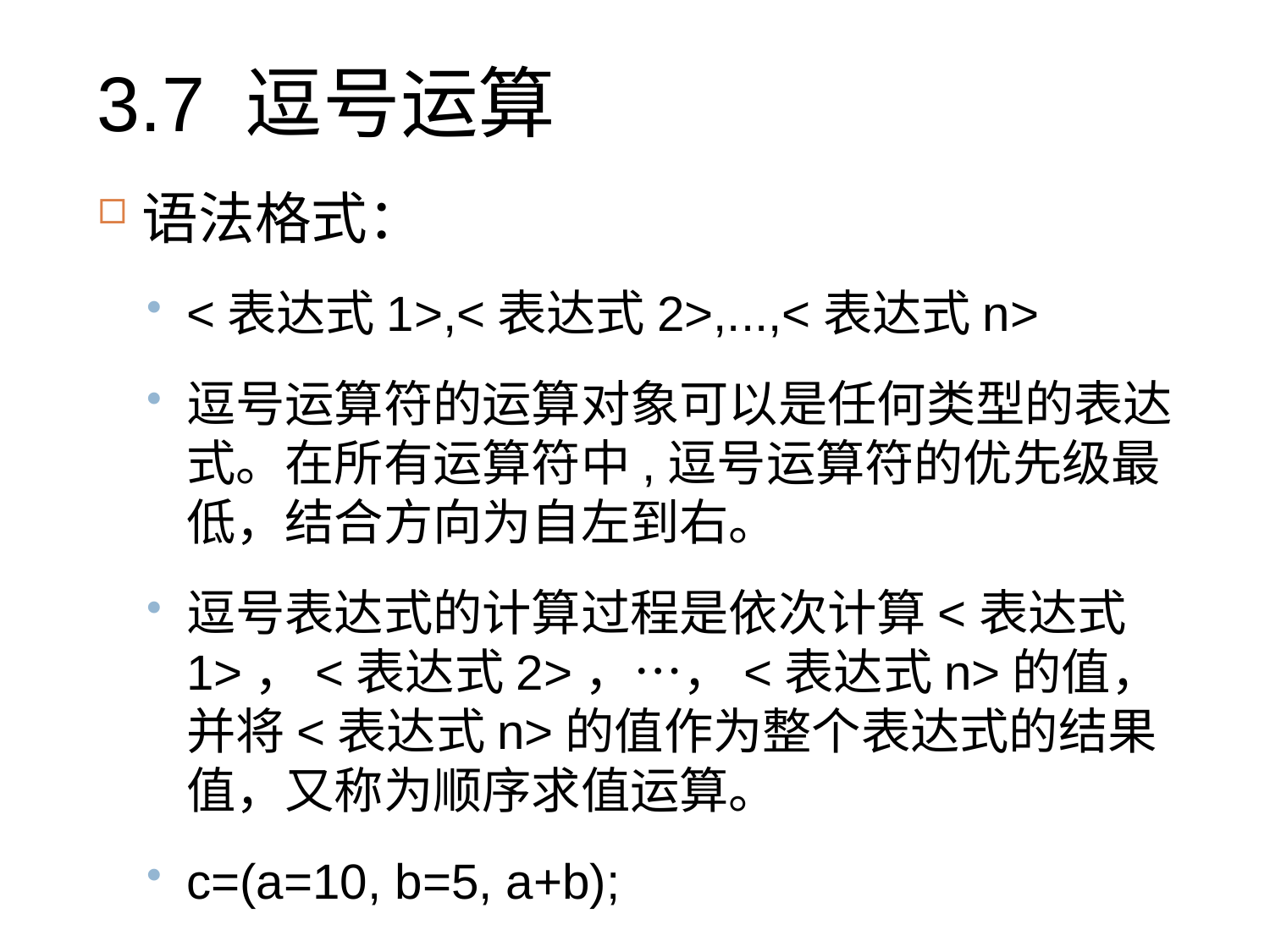

# 3.7 逗号运算
语法格式：
<表达式1>,<表达式2>,...,<表达式n>
逗号运算符的运算对象可以是任何类型的表达式。在所有运算符中,逗号运算符的优先级最低，结合方向为自左到右。
逗号表达式的计算过程是依次计算<表达式1>，<表达式2>，…，<表达式n>的值，并将<表达式n>的值作为整个表达式的结果值，又称为顺序求值运算。
c=(a=10, b=5, a+b);